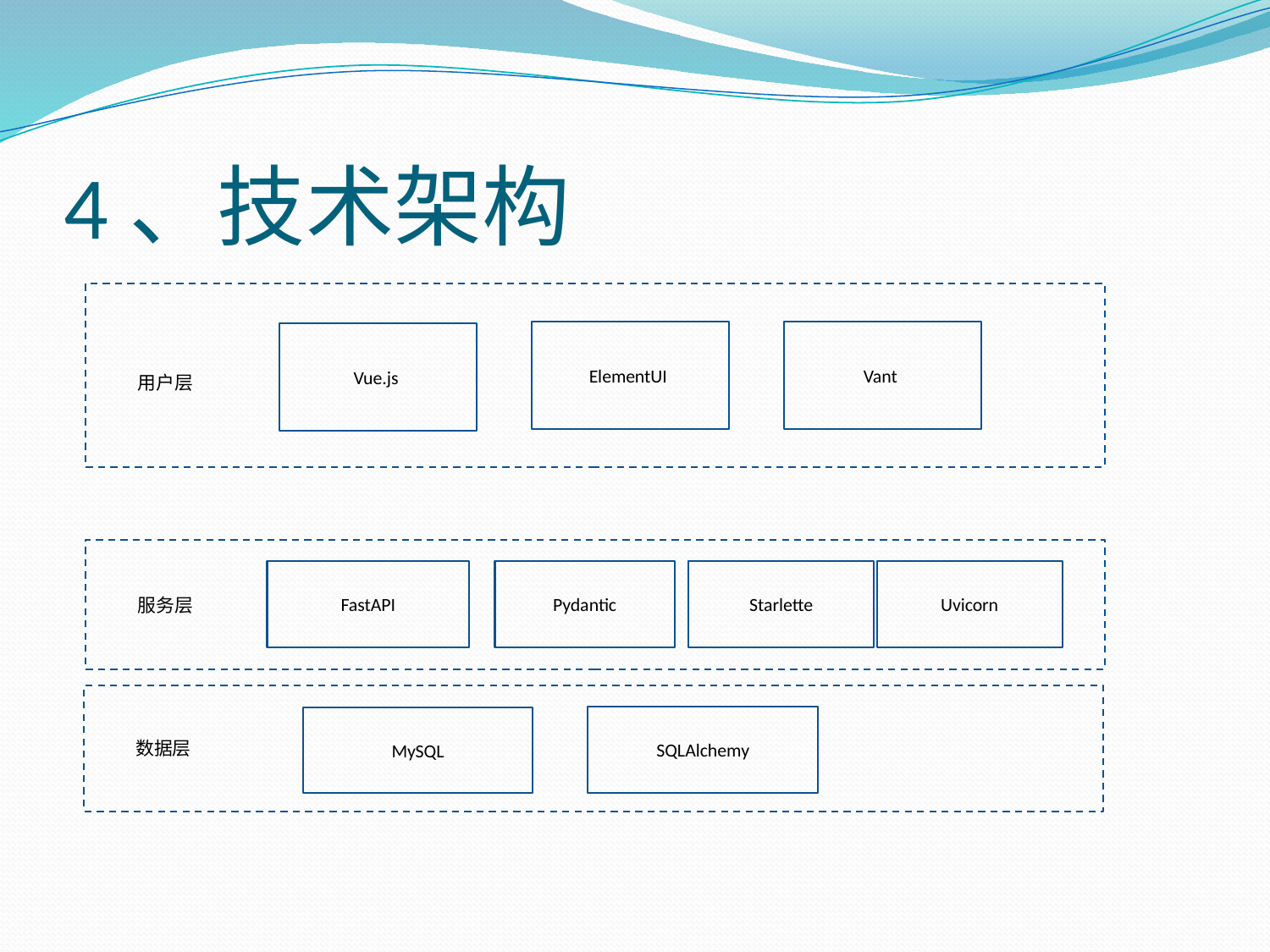

# 4、技术架构

ElementUI
Vant
Vue.js
用户层

Starlette
Uvicorn
FastAPI
Pydantic
服务层

SQLAlchemy
MySQL
数据层